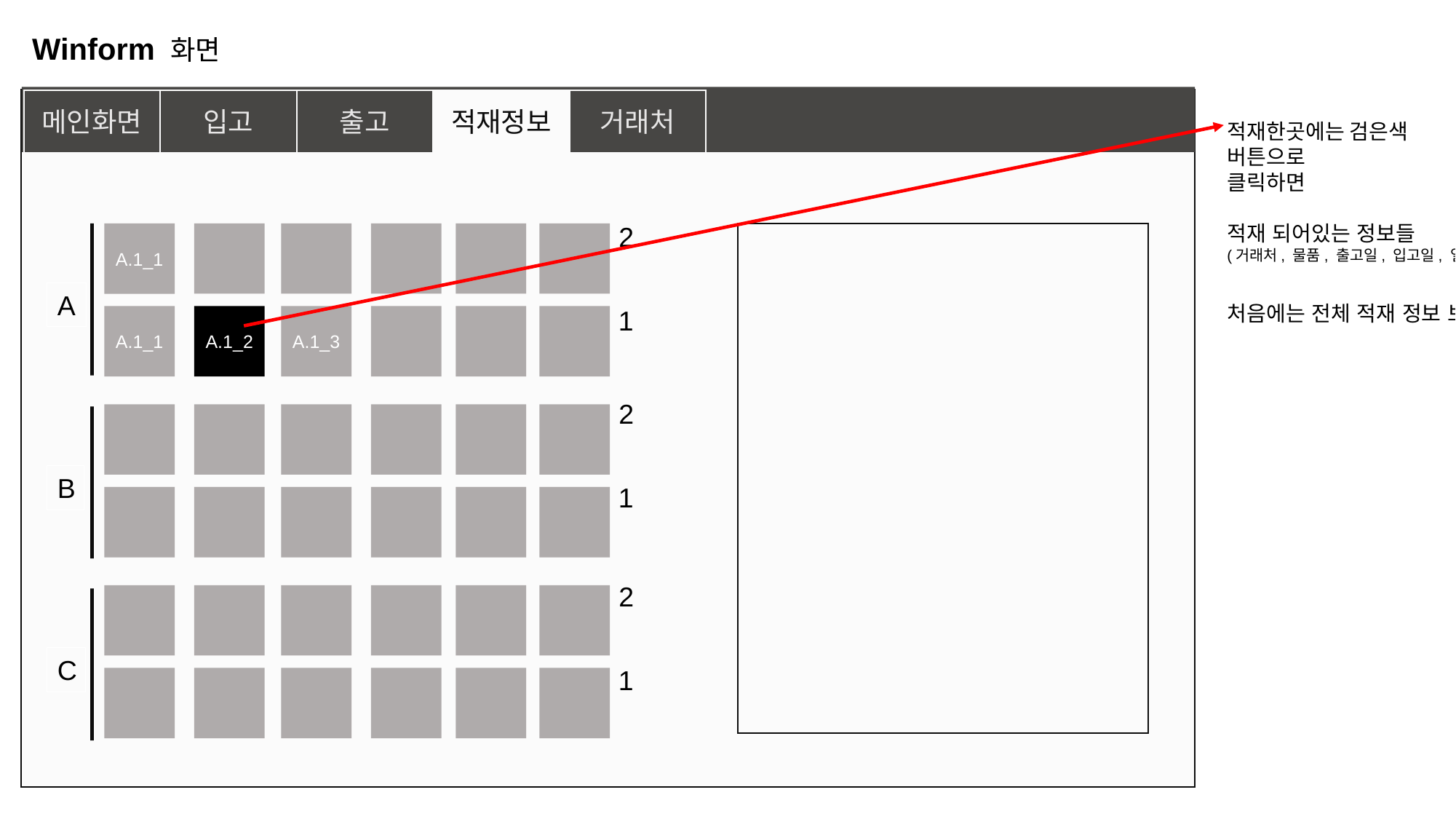

Winform 화면

메인화면
입고
출고
적재정보
거래처
적재한곳에는 검은색
버튼으로
클릭하면

적재 되어있는 정보들
(거래처, 물품, 출고일, 입고일, 얼마나 보관했는지 날짜)

처음에는 전체 적재 정보 보여주기
2
A.1_1

A
1
A.1_1
A.1_2
A.1_3

2

B
1

2

C
1